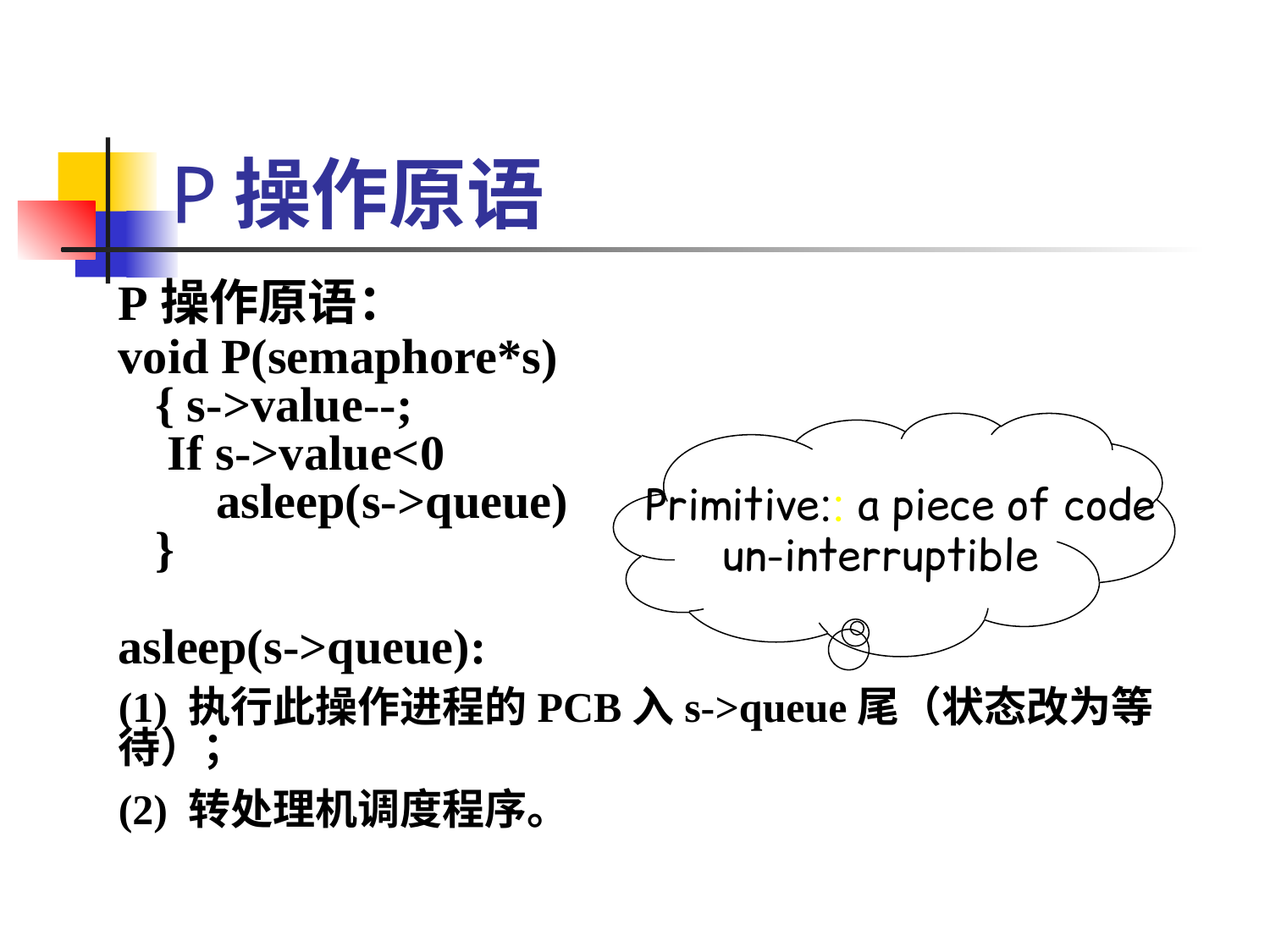

# P操作原语
P操作原语：
void P(semaphore*s)
   { s->value--;
    If s->value<0
        asleep(s->queue)
   }

asleep(s->queue):
(1) 执行此操作进程的PCB入s->queue尾（状态改为等待）；
(2) 转处理机调度程序。

     Primitive:: a piece of code
 un-interruptible